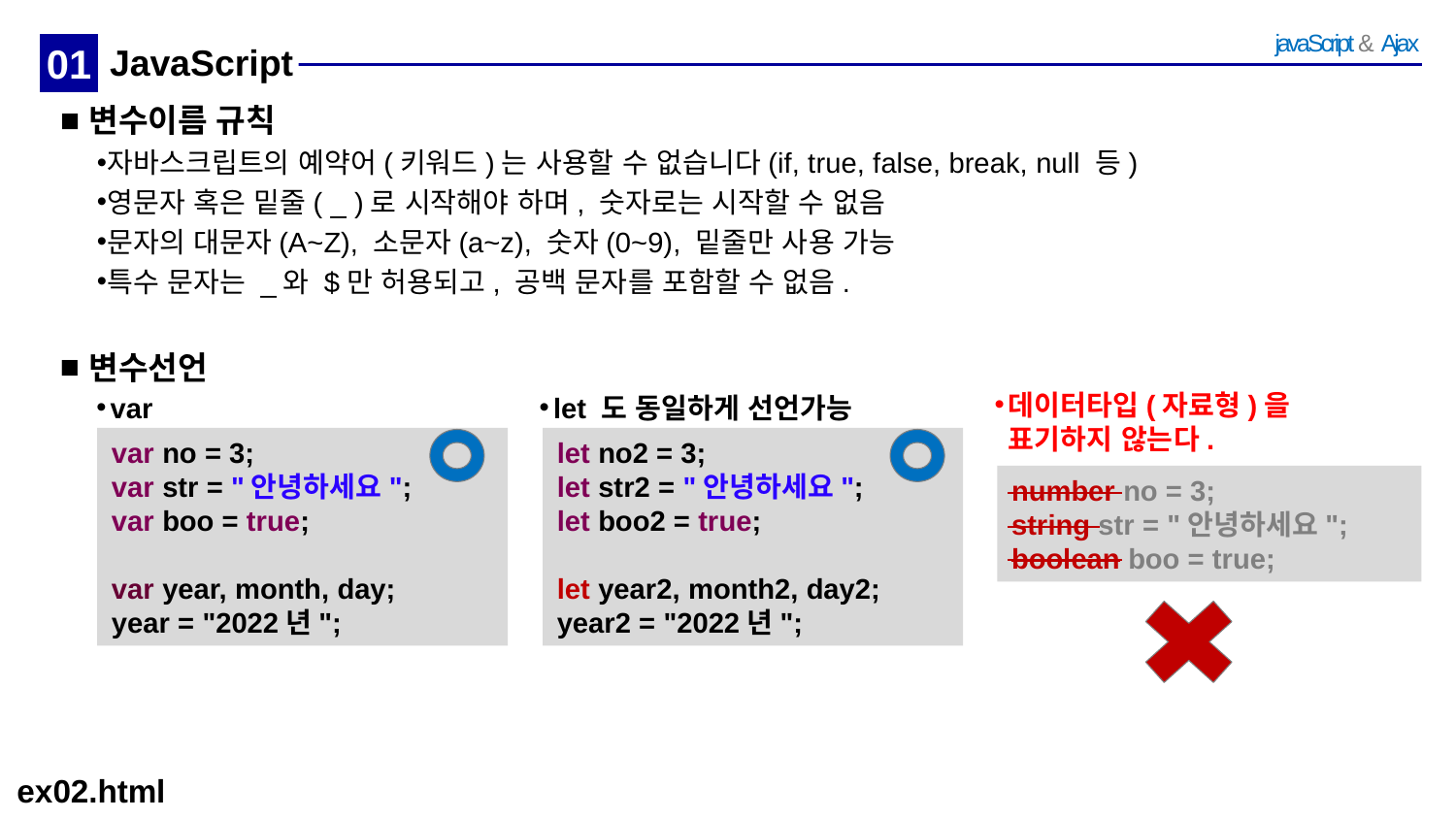

01
# JavaScript
변수이름 규칙
자바스크립트의 예약어(키워드)는 사용할 수 없습니다(if, true, false, break, null 등)
영문자 혹은 밑줄( _ )로 시작해야 하며, 숫자로는 시작할 수 없음
문자의 대문자(A~Z), 소문자(a~z), 숫자(0~9), 밑줄만 사용 가능
특수 문자는 _와 $만 허용되고, 공백 문자를 포함할 수 없음.
변수선언
데이터타입(자료형)을
표기하지 않는다.
var
let 도 동일하게 선언가능
var no = 3;
var str = "안녕하세요";
var boo = true;

var year, month, day;
year = "2022년";
let no2 = 3;
let str2 = "안녕하세요";
let boo2 = true;

let year2, month2, day2;
year2 = "2022년";

number no = 3;
string str = "안녕하세요";
boolean boo = true;

ex02.html